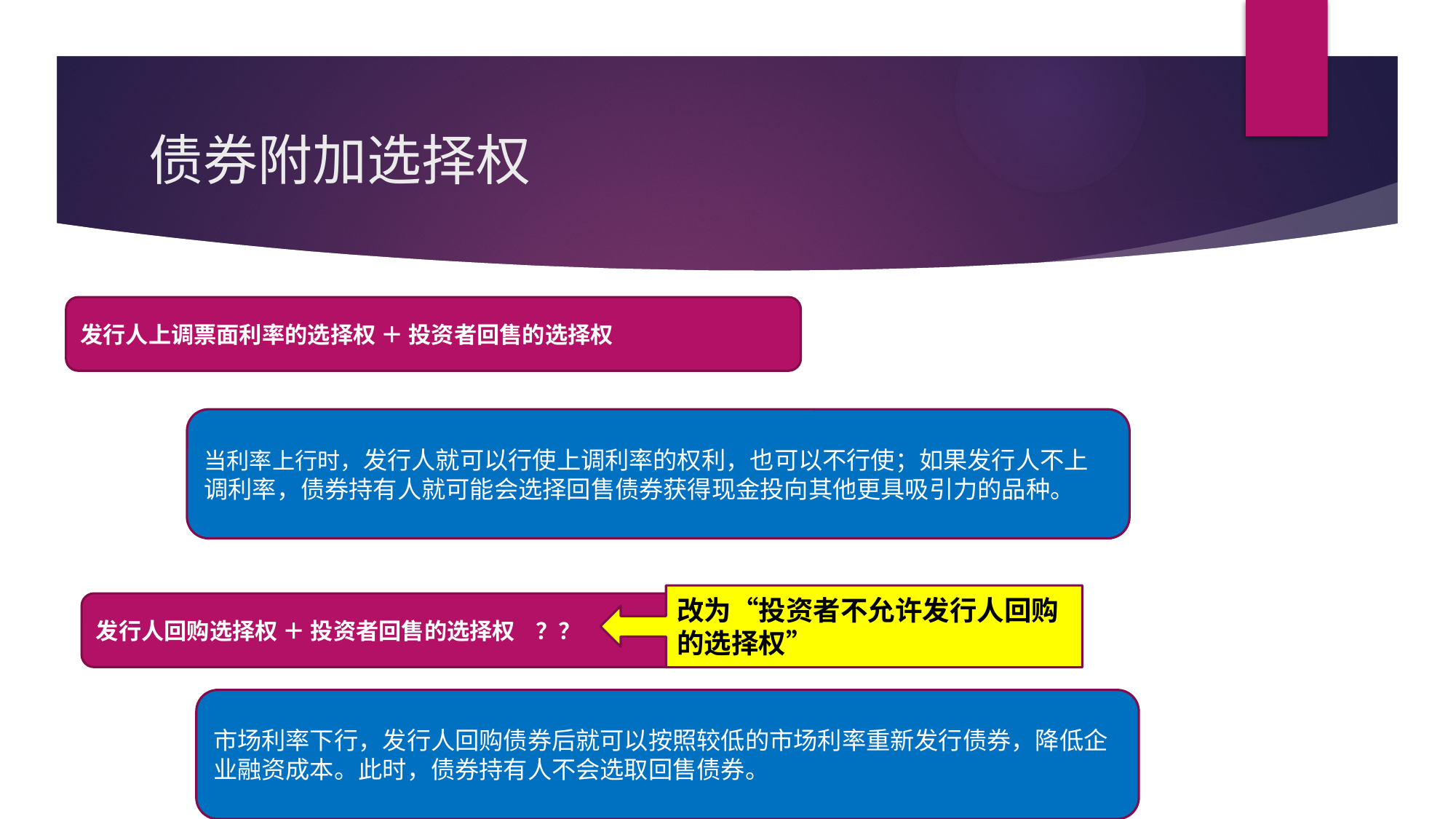

# 债券附加选择权
发行人上调票面利率的选择权 ＋ 投资者回售的选择权

当利率上行时，发行人就可以行使上调利率的权利，也可以不行使；如果发行人不上调利率，债券持有人就可能会选择回售债券获得现金投向其他更具吸引力的品种。
改为“投资者不允许发行人回购的选择权”
发行人回购选择权 ＋ 投资者回售的选择权    ？？
市场利率下行，发行人回购债券后就可以按照较低的市场利率重新发行债券，降低企业融资成本。此时，债券持有人不会选取回售债券。